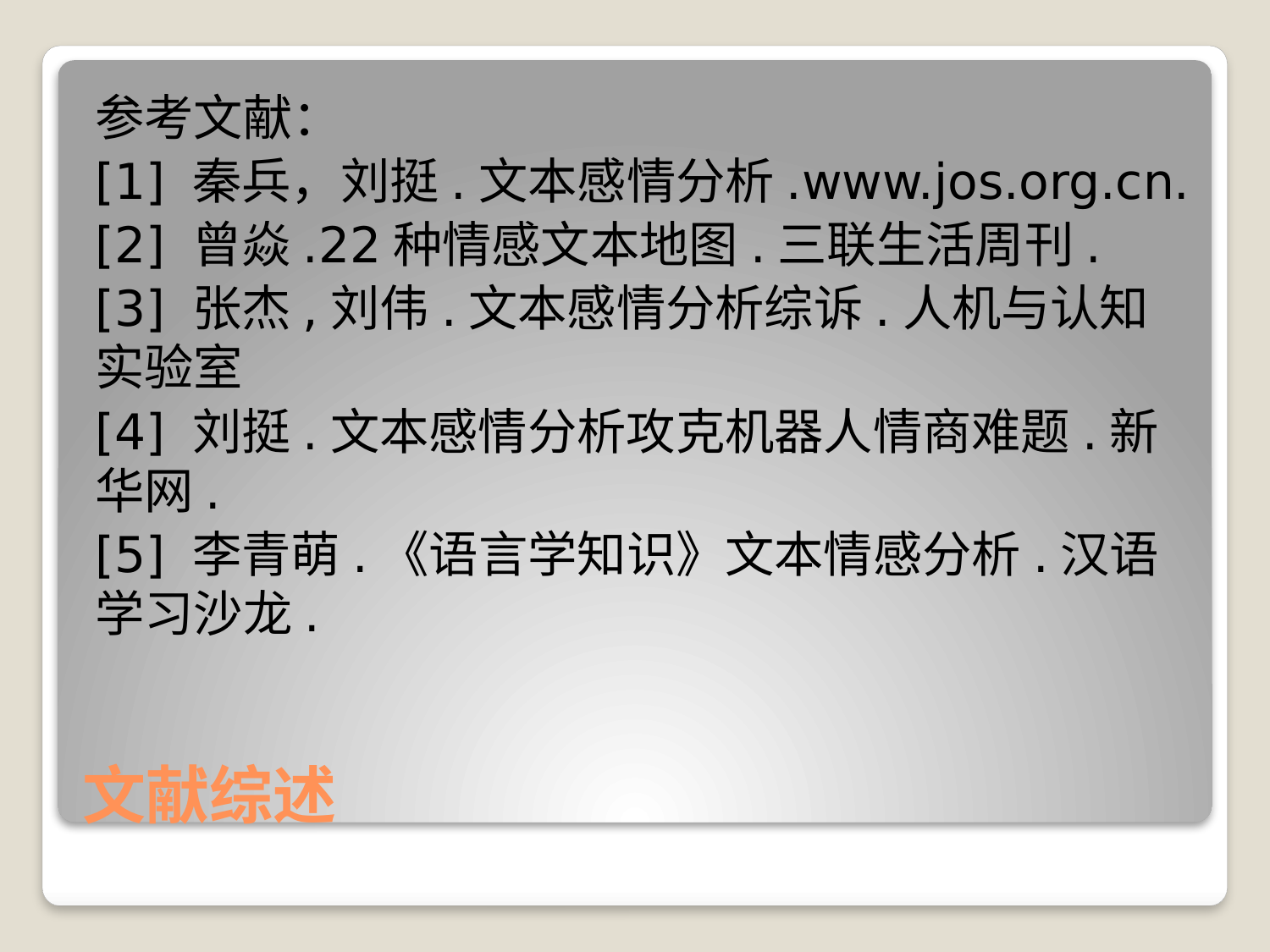

参考文献：
[1] 秦兵，刘挺.文本感情分析.www.jos.org.cn.
[2] 曾焱.22种情感文本地图.三联生活周刊.
[3] 张杰,刘伟.文本感情分析综诉.人机与认知实验室
[4] 刘挺.文本感情分析攻克机器人情商难题.新华网.
[5] 李青萌.《语言学知识》文本情感分析.汉语学习沙龙.

# 文献综述